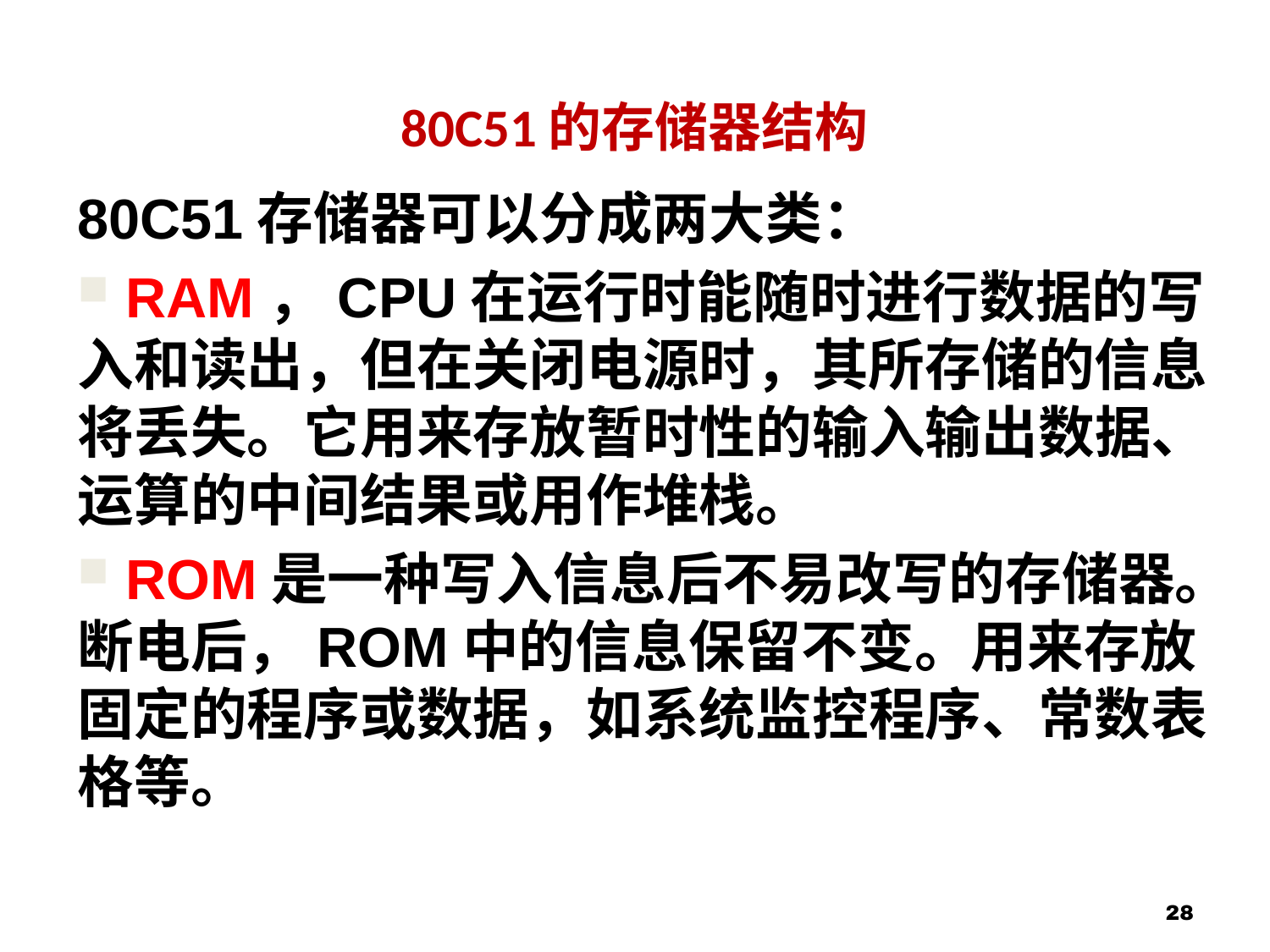

80C51的存储器结构
80C51存储器可以分成两大类：
 RAM，CPU在运行时能随时进行数据的写入和读出，但在关闭电源时，其所存储的信息将丢失。它用来存放暂时性的输入输出数据、运算的中间结果或用作堆栈。
 ROM是一种写入信息后不易改写的存储器。断电后，ROM中的信息保留不变。用来存放固定的程序或数据，如系统监控程序、常数表格等。

28